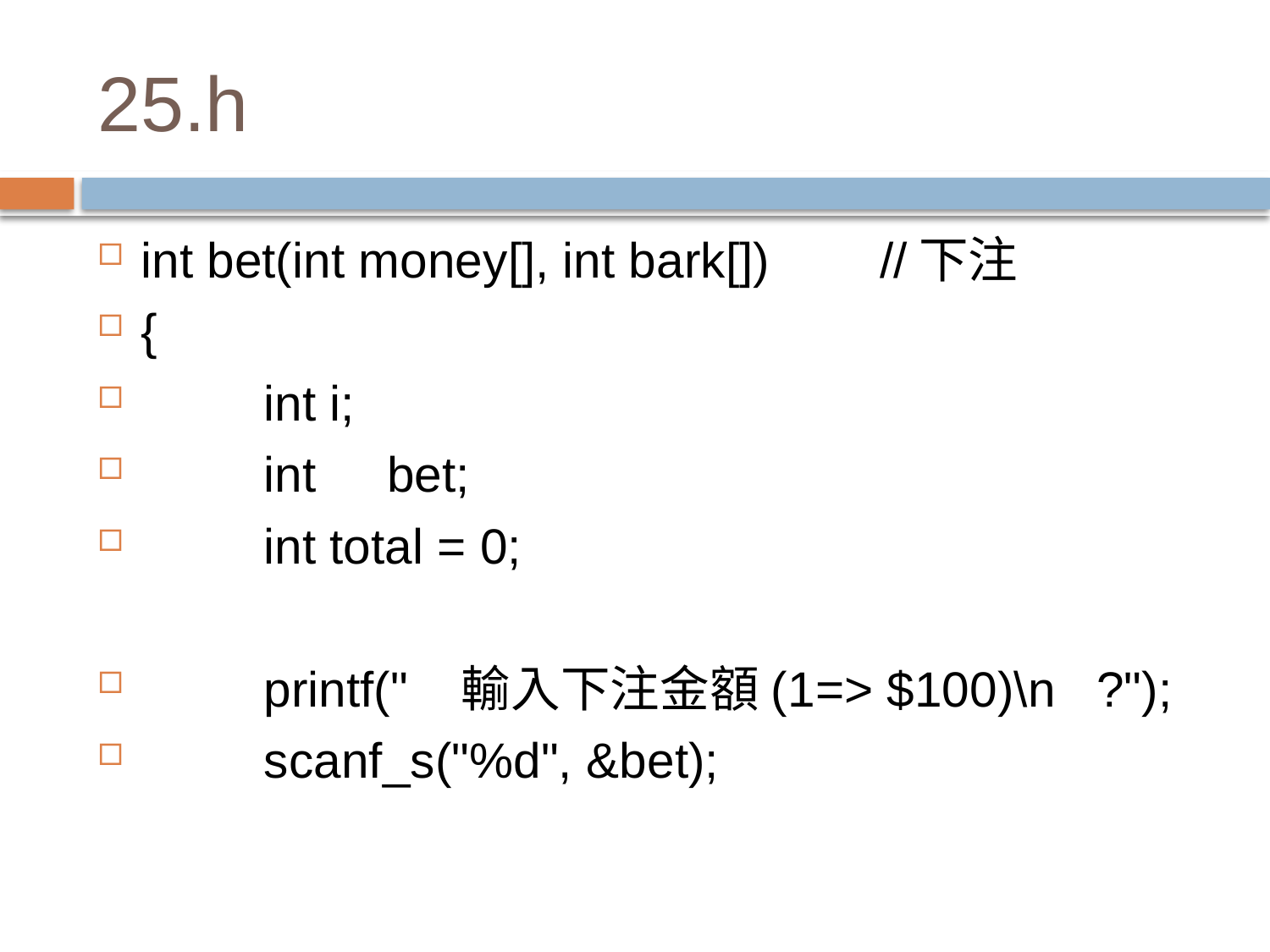

# 25.h
int bet(int money[], int bark[])											//下注
{
	int i;
	int	bet;
	int total = 0;

	printf("   輸入下注金額(1=> $100)\n   ?");
	scanf_s("%d", &bet);